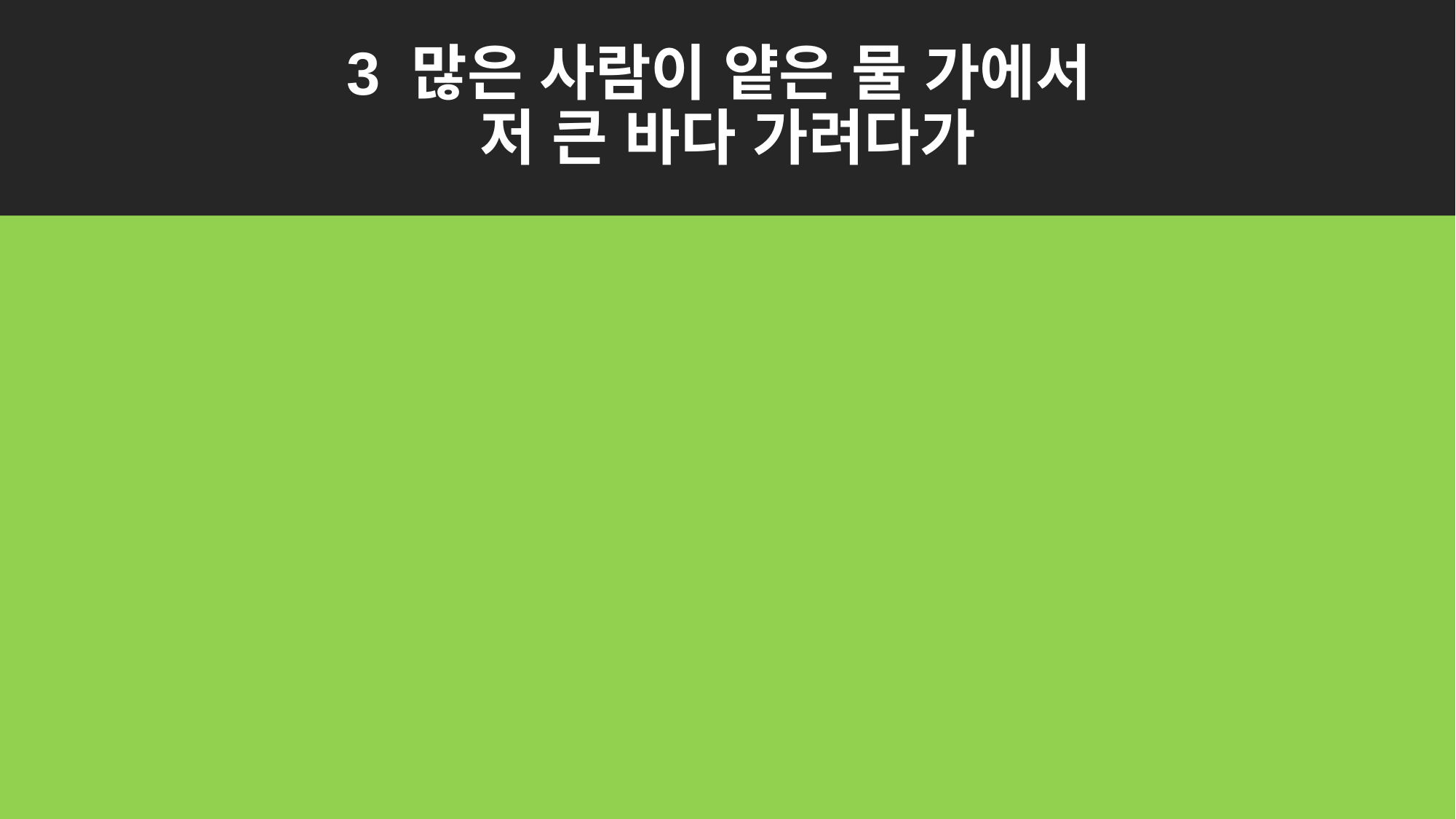

# 3 많은 사람이 얕은 물 가에서 저 큰 바다 가려다가